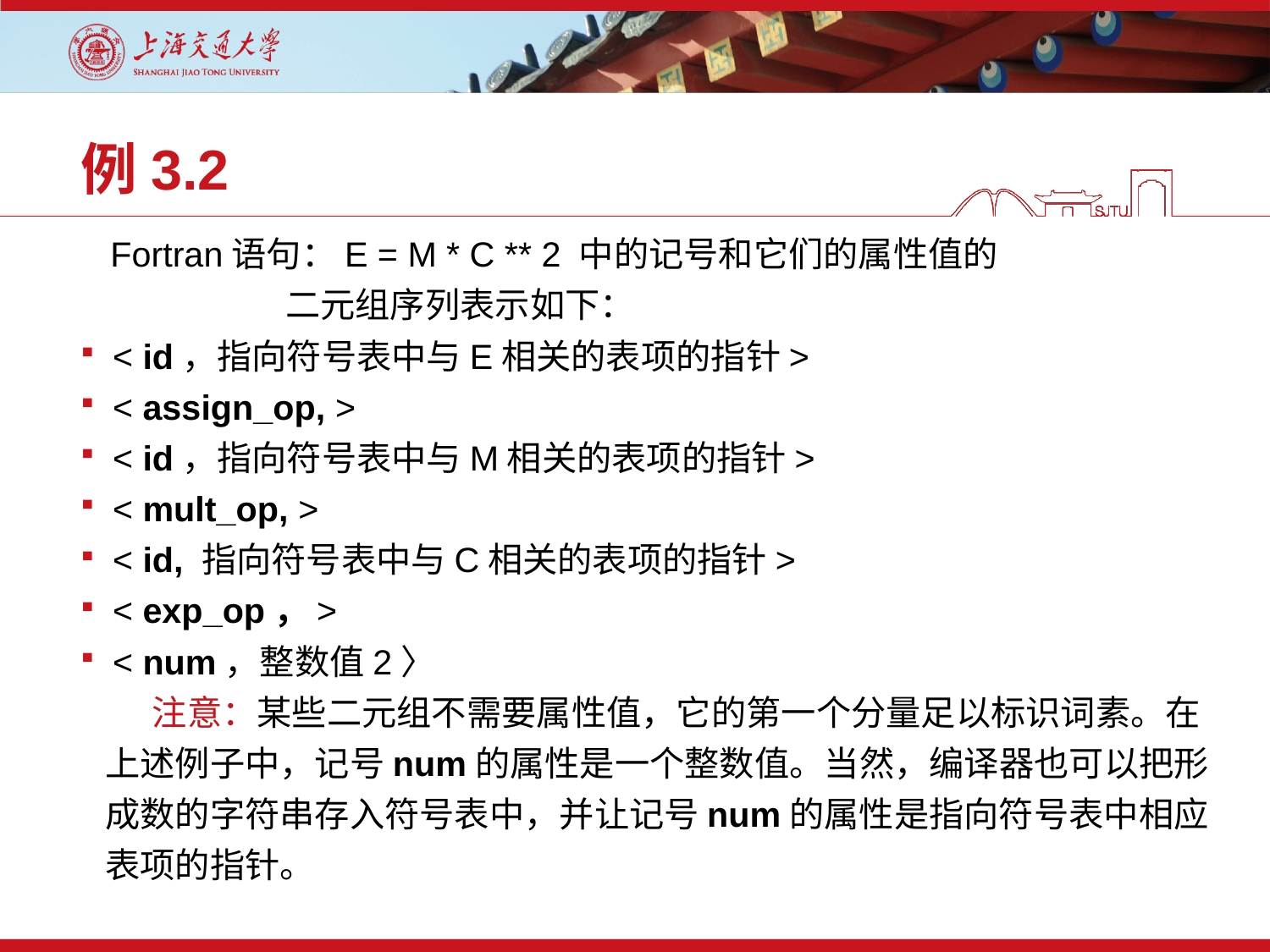

# 例3.2
   Fortran语句：E = M * C ** 2 中的记号和它们的属性值的
                         二元组序列表示如下：
< id，指向符号表中与E相关的表项的指针>
< assign_op, >
< id，指向符号表中与M相关的表项的指针>
< mult_op, >
< id, 指向符号表中与C相关的表项的指针>
< exp_op，>
< num，整数值2〉
        注意：某些二元组不需要属性值，它的第一个分量足以标识词素。在
  上述例子中，记号num的属性是一个整数值。当然，编译器也可以把形
  成数的字符串存入符号表中，并让记号num的属性是指向符号表中相应
  表项的指针。